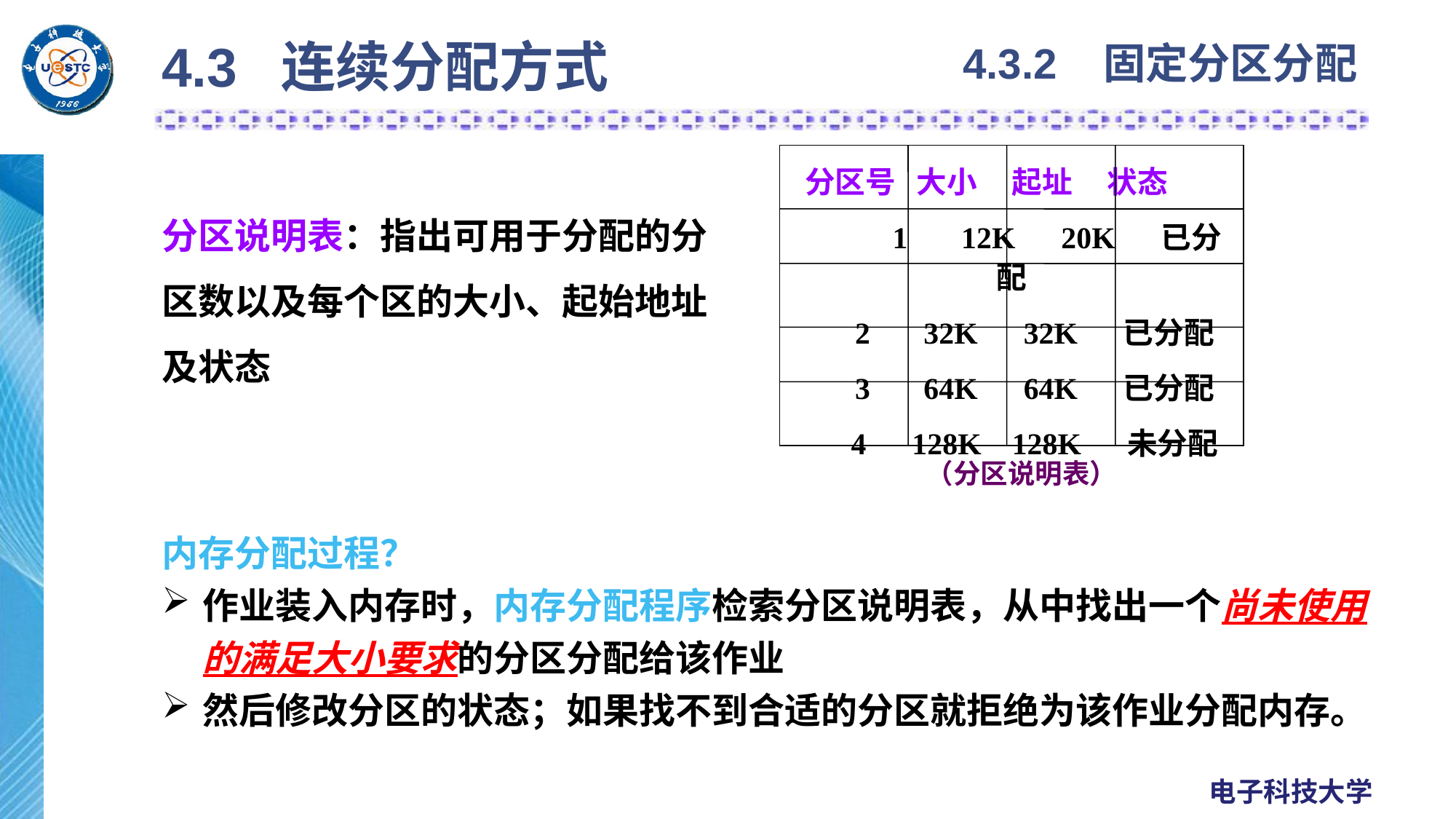

4.3  连续分配方式
4.3.2   固定分区分配

 分区号   大小     起址     状态
     1       12K      20K     已分配
      2       32K      32K     已分配
      3       64K      64K     已分配
      4      128K    128K     未分配
（分区说明表）
分区说明表：指出可用于分配的分区数以及每个区的大小、起始地址及状态
内存分配过程？
作业装入内存时，内存分配程序检索分区说明表，从中找出一个尚未使用的满足大小要求的分区分配给该作业
然后修改分区的状态；如果找不到合适的分区就拒绝为该作业分配内存。